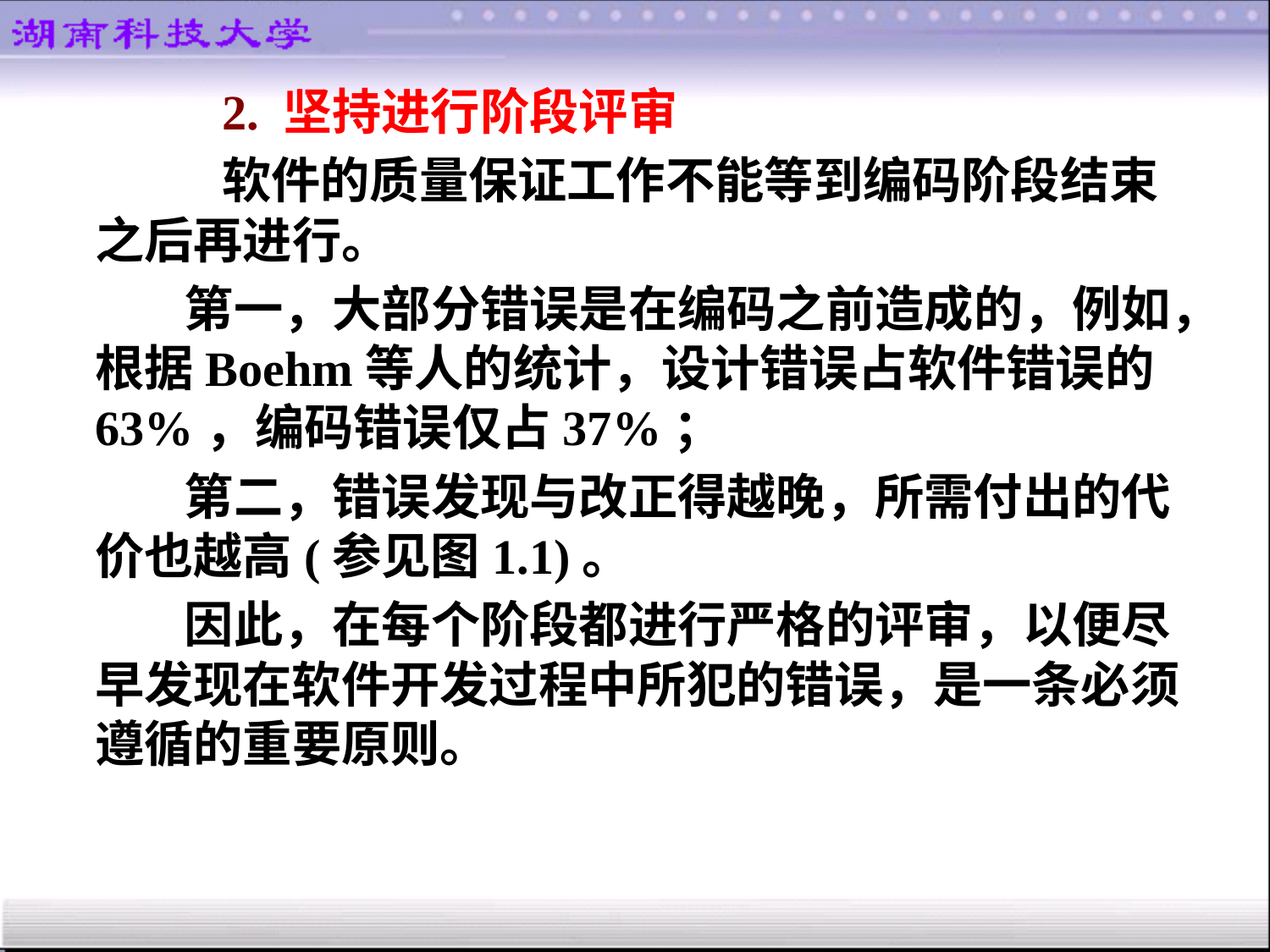

2. 坚持进行阶段评审
		软件的质量保证工作不能等到编码阶段结束之后再进行。
       第一，大部分错误是在编码之前造成的，例如，根据Boehm等人的统计，设计错误占软件错误的63%，编码错误仅占37%；
       第二，错误发现与改正得越晚，所需付出的代价也越高(参见图1.1)。
       因此，在每个阶段都进行严格的评审，以便尽早发现在软件开发过程中所犯的错误，是一条必须遵循的重要原则。